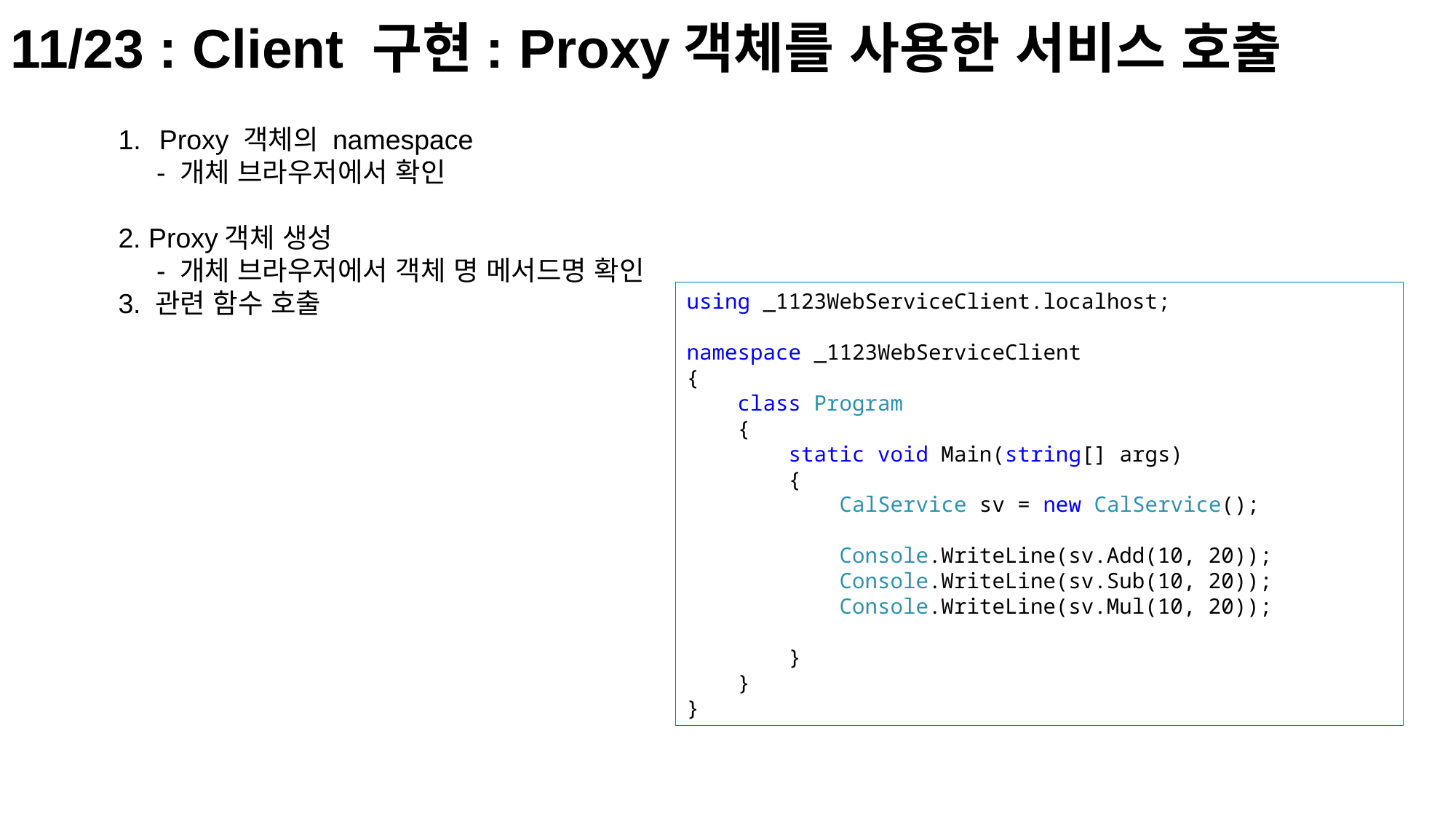

11/23 : Client 구현: Proxy객체를 사용한 서비스 호출

Proxy 객체의 namespace
     - 개체 브라우저에서 확인

2. Proxy객체 생성
     - 개체 브라우저에서 객체 명 메서드명 확인
3. 관련 함수 호출
using _1123WebServiceClient.localhost;

namespace _1123WebServiceClient
{
    class Program
    {
        static void Main(string[] args)
        {
            CalService sv = new CalService();

            Console.WriteLine(sv.Add(10, 20));
            Console.WriteLine(sv.Sub(10, 20));
            Console.WriteLine(sv.Mul(10, 20));
        }
    }
}